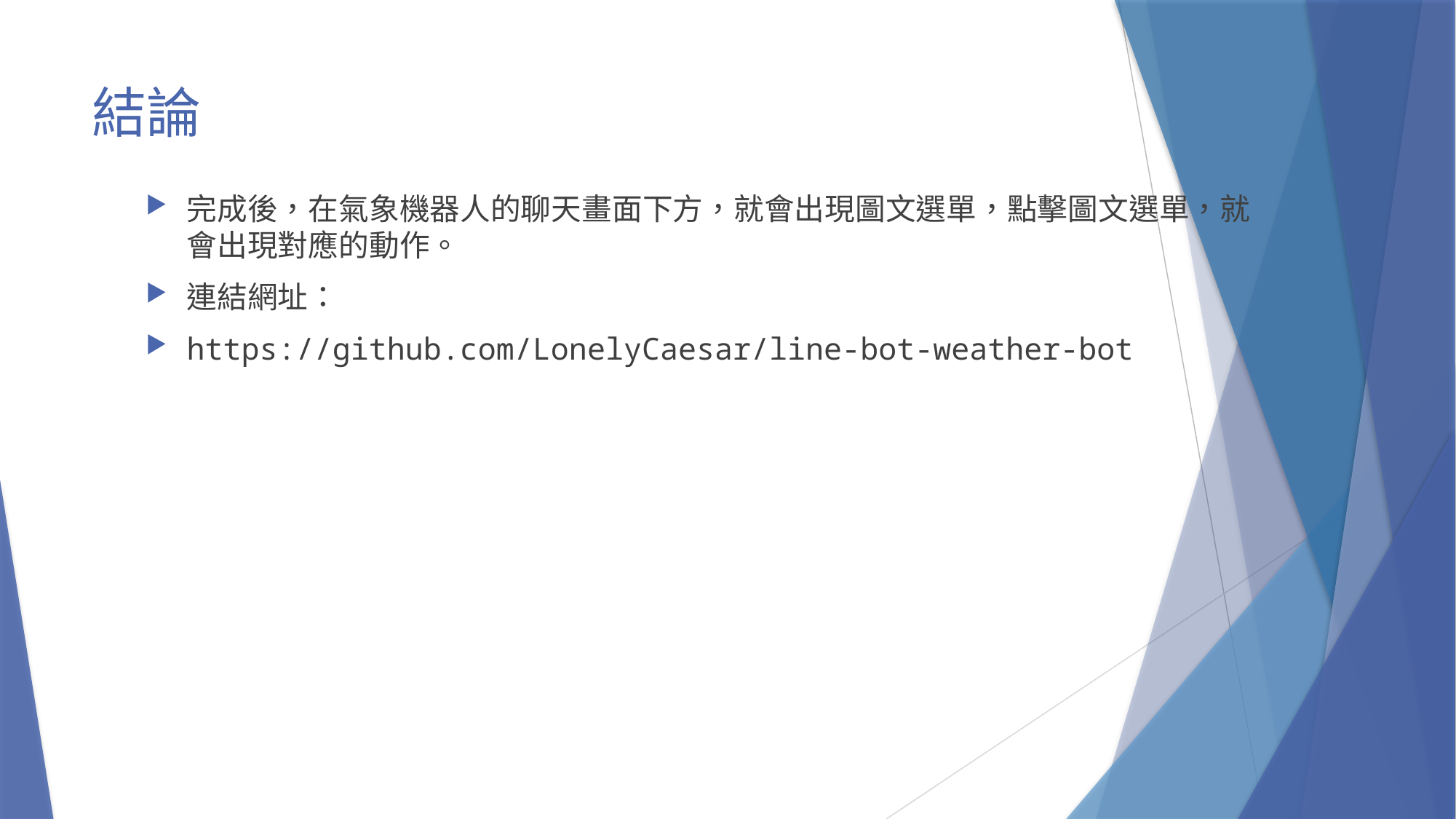

# 結論
完成後，在氣象機器人的聊天畫面下方，就會出現圖文選單，點擊圖文選單，就會出現對應的動作。
連結網址：
https://github.com/LonelyCaesar/line-bot-weather-bot